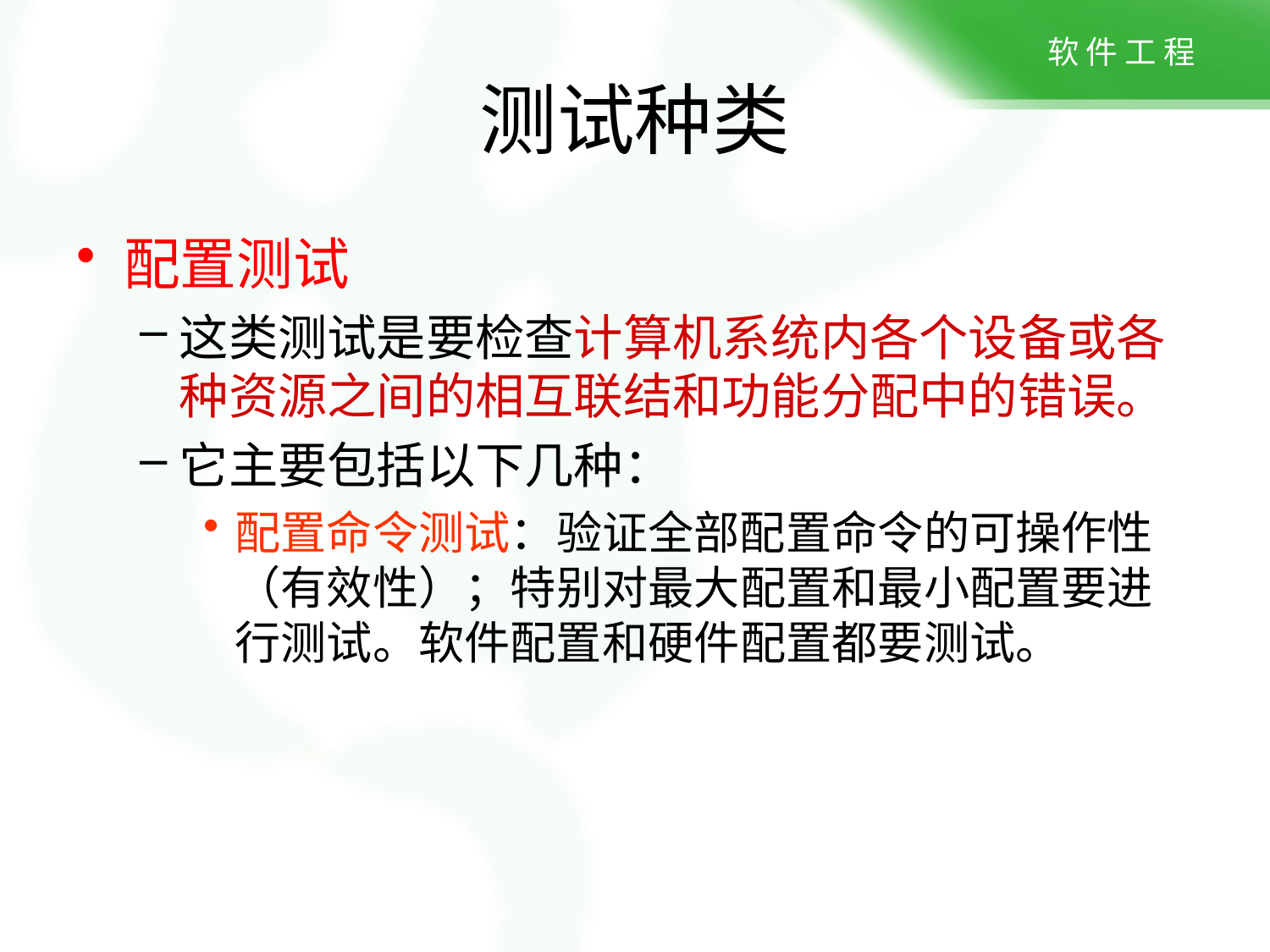

# 测试种类
配置测试
这类测试是要检查计算机系统内各个设备或各种资源之间的相互联结和功能分配中的错误。
它主要包括以下几种：
配置命令测试：验证全部配置命令的可操作性（有效性）；特别对最大配置和最小配置要进行测试。软件配置和硬件配置都要测试。